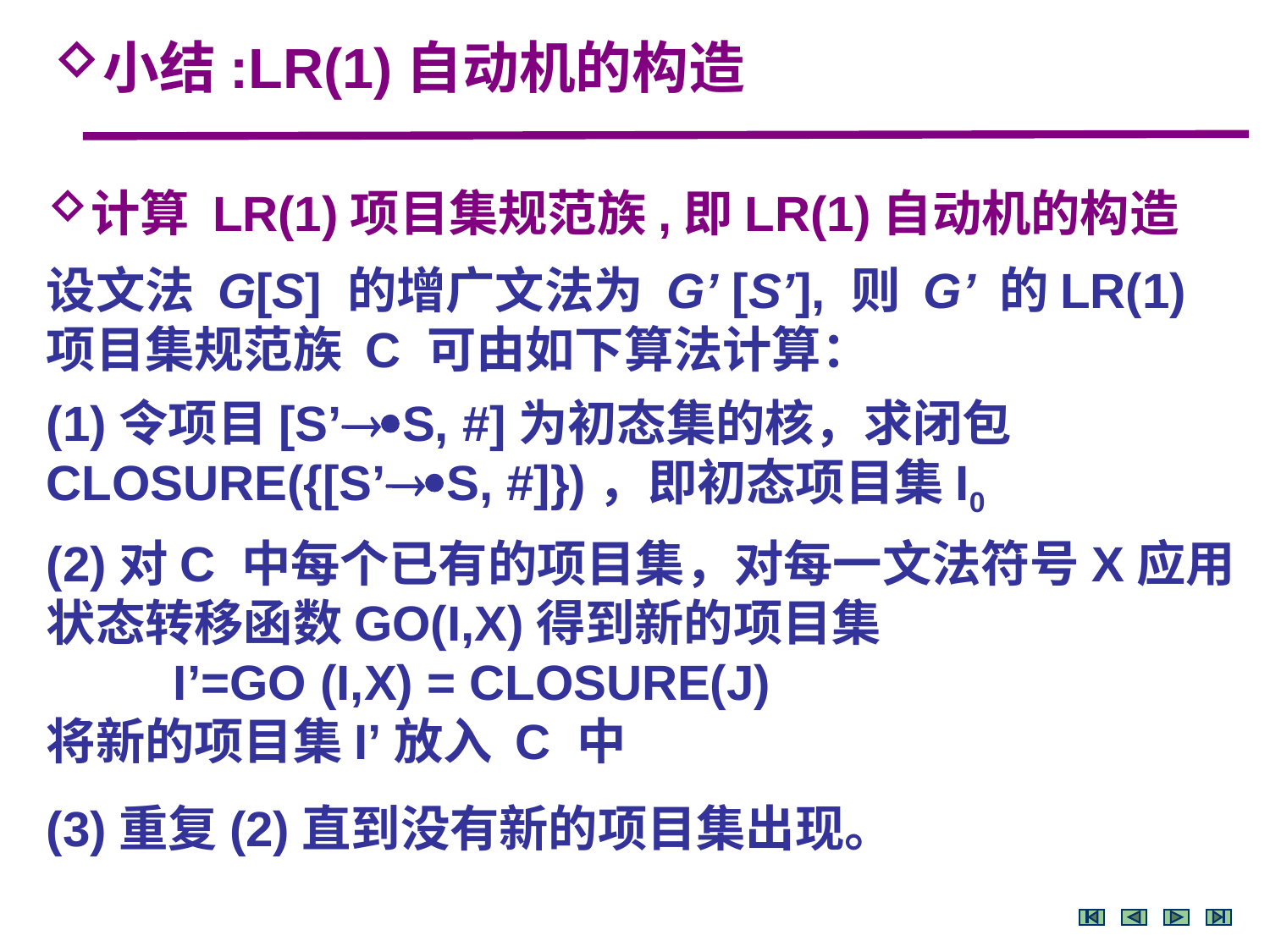

小结:LR(1)自动机的构造
计算 LR(1)项目集规范族,即LR(1)自动机的构造

设文法 G[S] 的增广文法为 G’ [S’], 则 G’ 的LR(1)项目集规范族 C 可由如下算法计算：

(1)令项目[S’→•S, #]为初态集的核，求闭包CLOSURE({[S’→•S, #]})，即初态项目集I0

(2)对C 中每个已有的项目集，对每一文法符号X应用状态转移函数GO(I,X)得到新的项目集
	I’=GO (I,X) = CLOSURE(J)
将新的项目集I’放入 C 中

(3)重复(2)直到没有新的项目集出现。